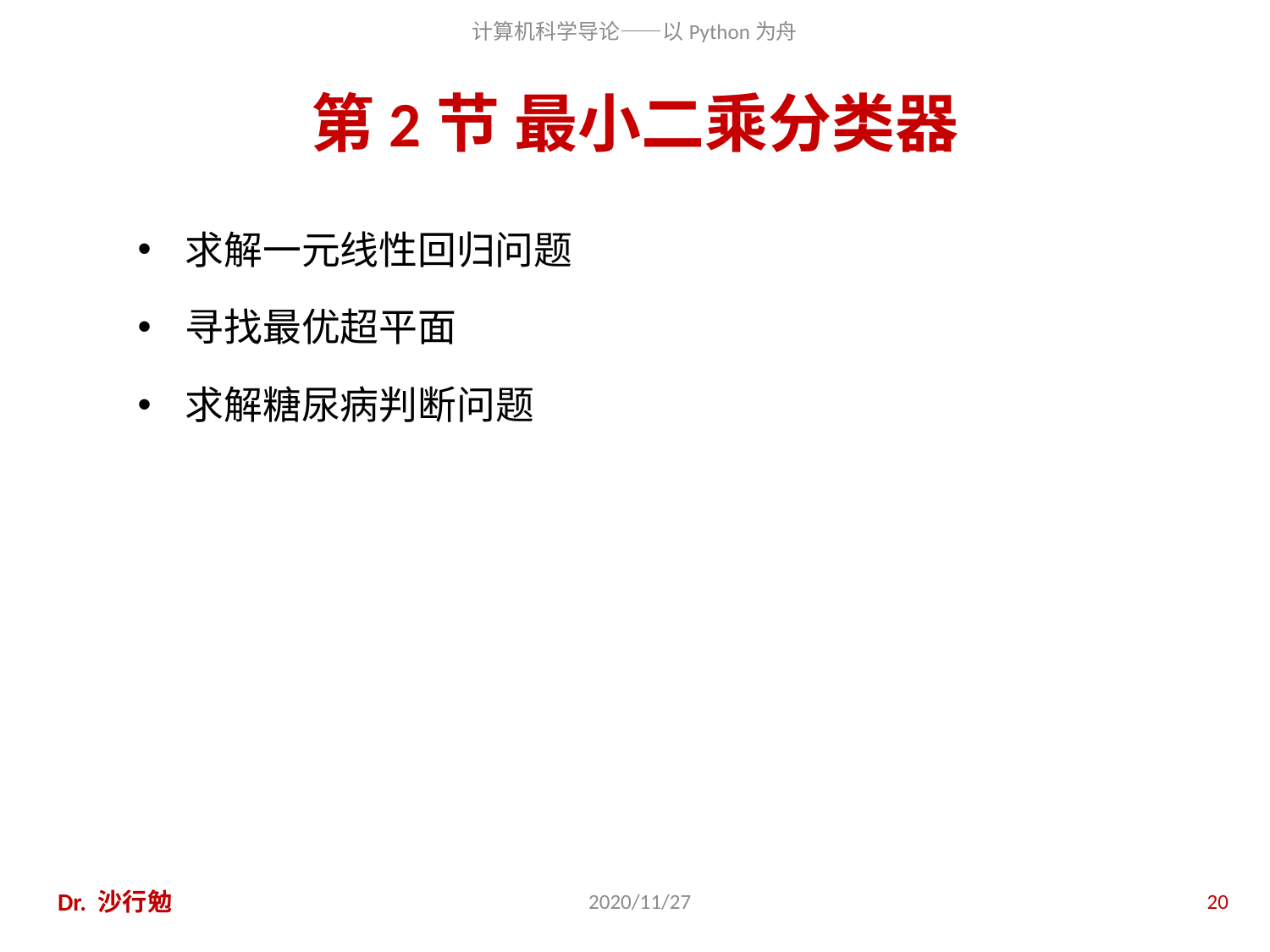

# 第2节 最小二乘分类器
求解一元线性回归问题
寻找最优超平面
求解糖尿病判断问题
Dr. 沙行勉
2020/11/27
20